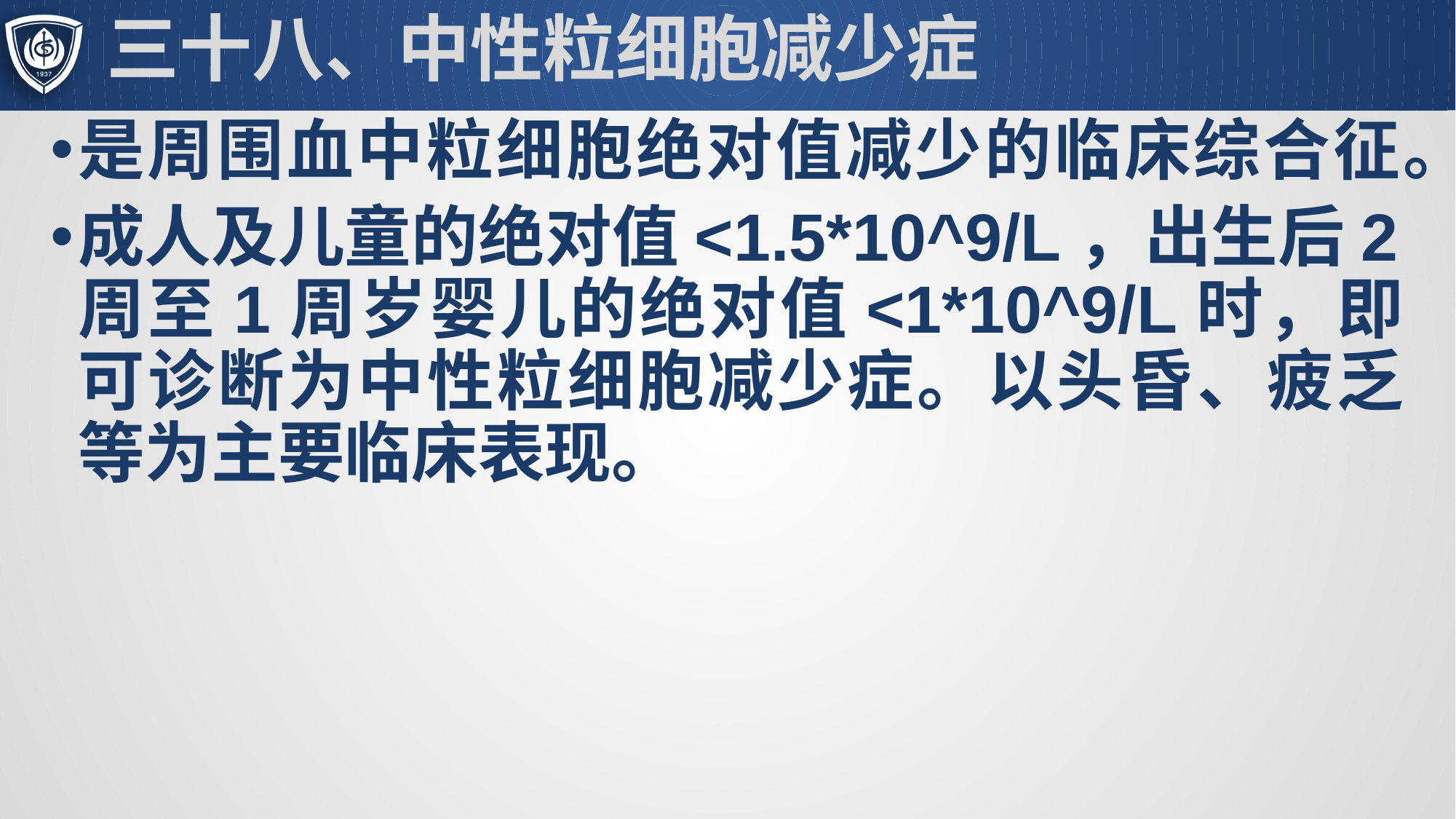

# 三十八、中性粒细胞减少症
是周围血中粒细胞绝对值减少的临床综合征。
成人及儿童的绝对值<1.5*10^9/L，出生后2周至1周岁婴儿的绝对值<1*10^9/L时，即可诊断为中性粒细胞减少症。以头昏、疲乏等为主要临床表现。